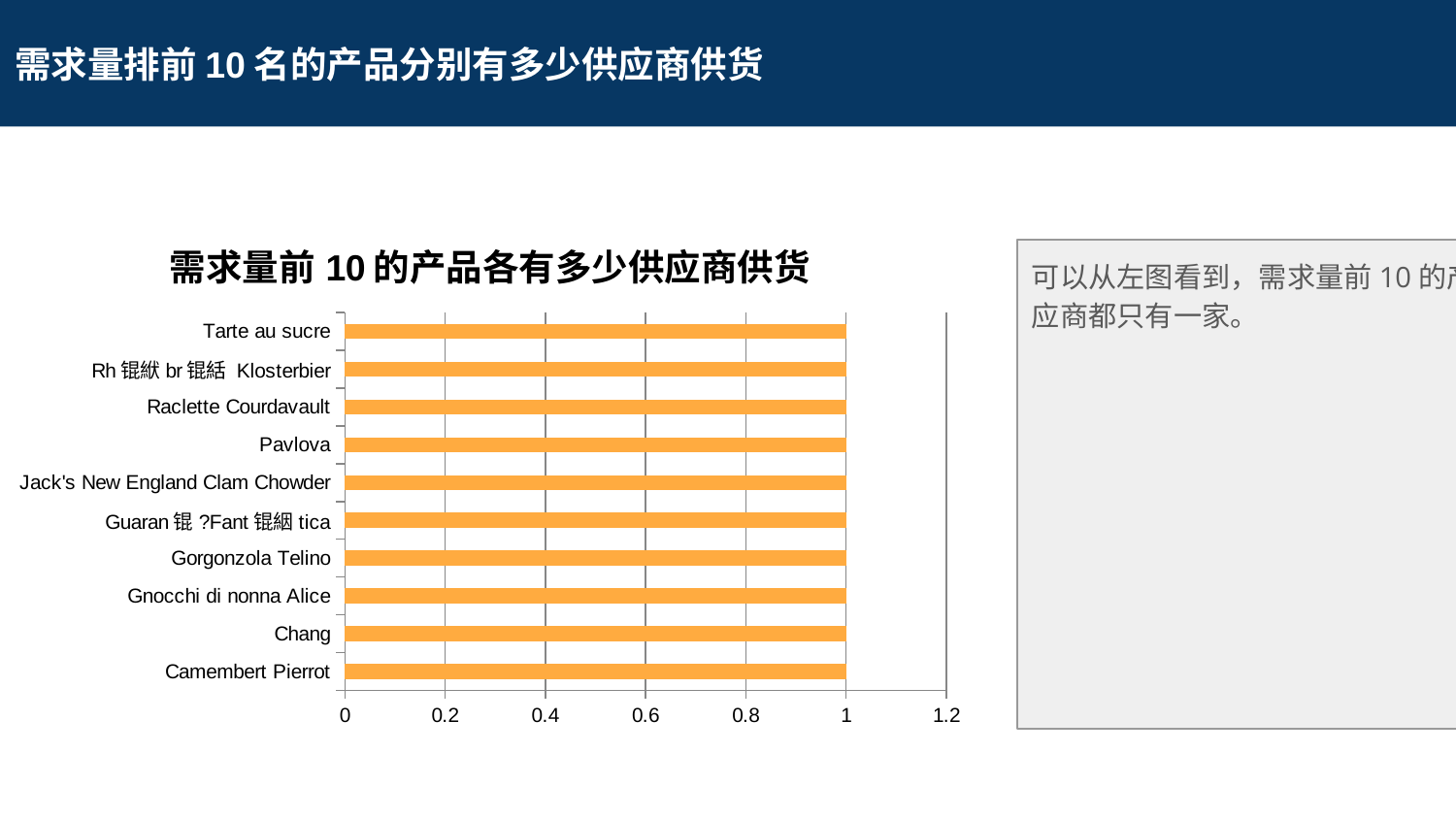

# 需求量排前10名的产品分别有多少供应商供货

### Chart: 需求量前10的产品各有多少供应商供货

| Category | SupplierNum |
|---|---|
| Camembert Pierrot | 1.0 |
| Chang | 1.0 |
| Gnocchi di nonna Alice | 1.0 |
| Gorgonzola Telino | 1.0 |
| Guaran锟?Fant锟絪tica | 1.0 |
| Jack's New England Clam Chowder | 1.0 |
| Pavlova | 1.0 |
| Raclette Courdavault | 1.0 |
| Rh锟絥br锟絬 Klosterbier | 1.0 |
| Tarte au sucre | 1.0 |
可以从左图看到，需求量前10的产品，供应商都只有一家。